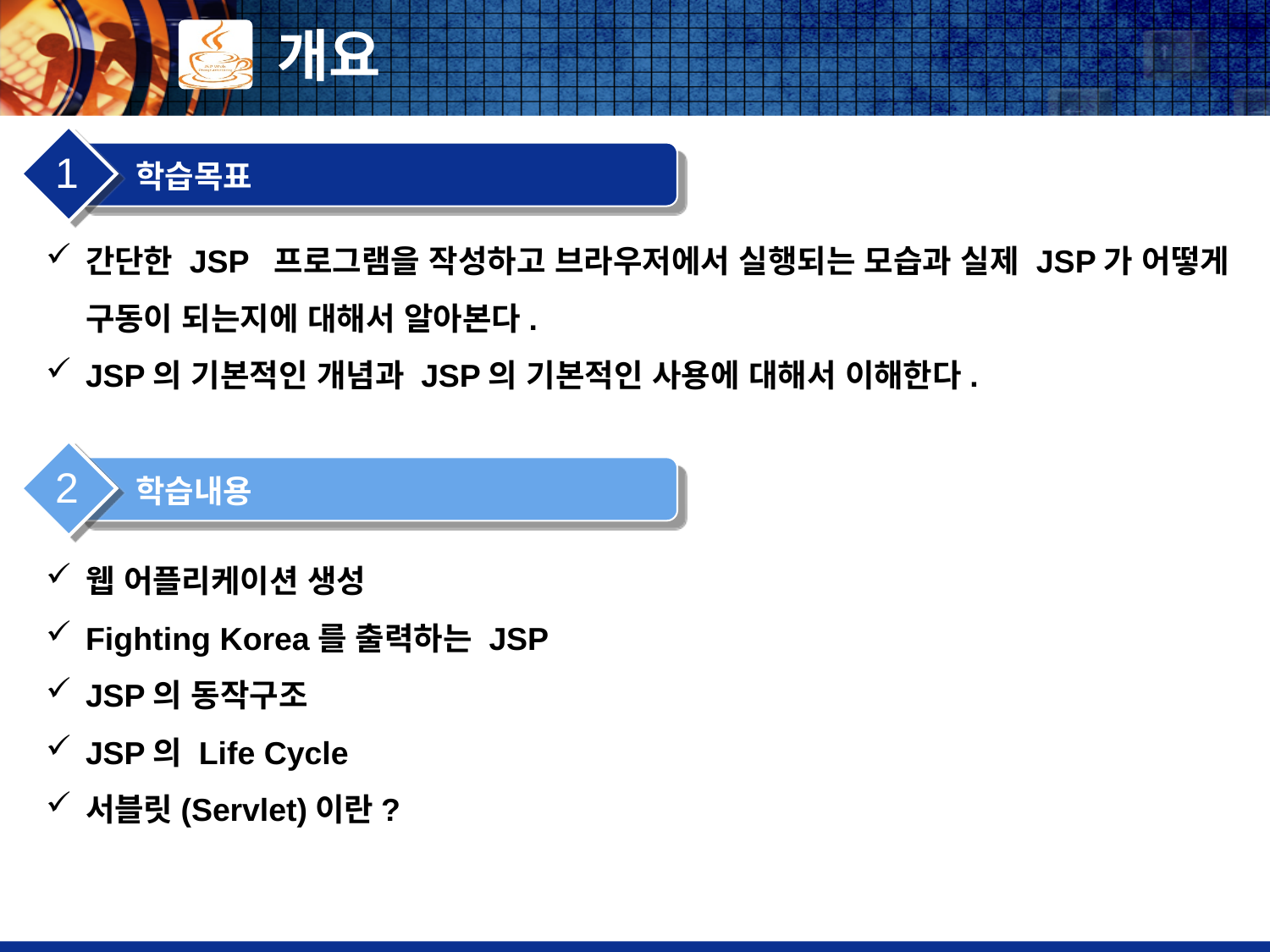

# 개요

1

학습목표
간단한 JSP  프로그램을 작성하고 브라우저에서 실행되는 모습과 실제 JSP가 어떻게 구동이 되는지에 대해서 알아본다.
JSP의 기본적인 개념과 JSP의 기본적인 사용에 대해서 이해한다.

2

학습내용
웹 어플리케이션 생성
Fighting Korea를 출력하는 JSP
JSP의 동작구조
JSP의 Life Cycle
서블릿(Servlet)이란?